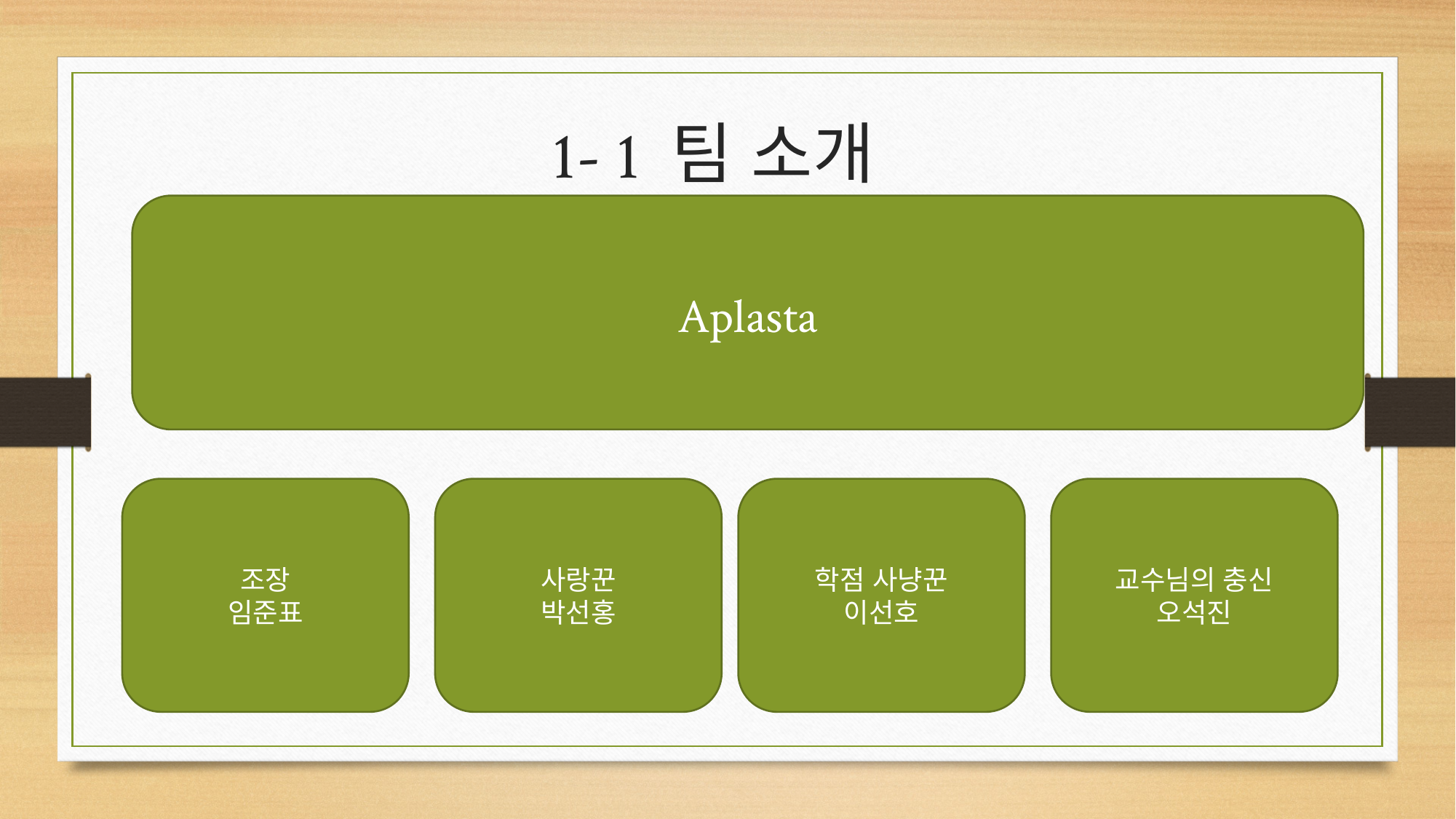

# 1- 1 팀 소개
Aplasta
조장
임준표
사랑꾼
박선홍
학점 사냥꾼
이선호
교수님의 충신
오석진